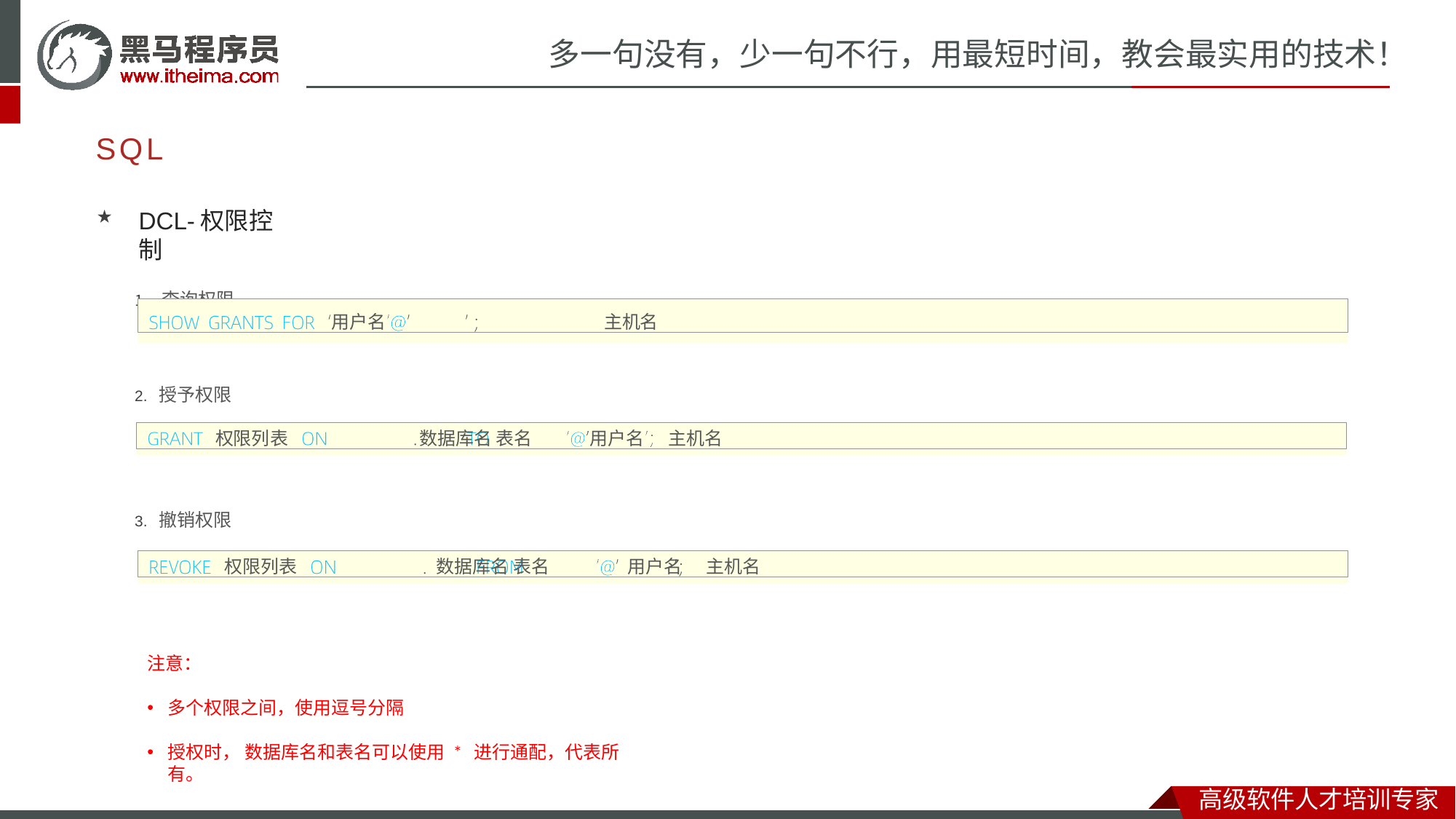

# 多一句没有，少一句不行，用最短时间，教会最实用的技术！

SQL

DCL-权限控制
查询权限

用户名	主机名

2. 授予权限

权限列表	数据库名 表名	用户名	主机名

3. 撤销权限

权限列表	数据库名 表名	用户名	主机名

注意：

多个权限之间，使用逗号分隔

授权时， 数据库名和表名可以使用* 进行通配，代表所有。
高级软件人才培训专家